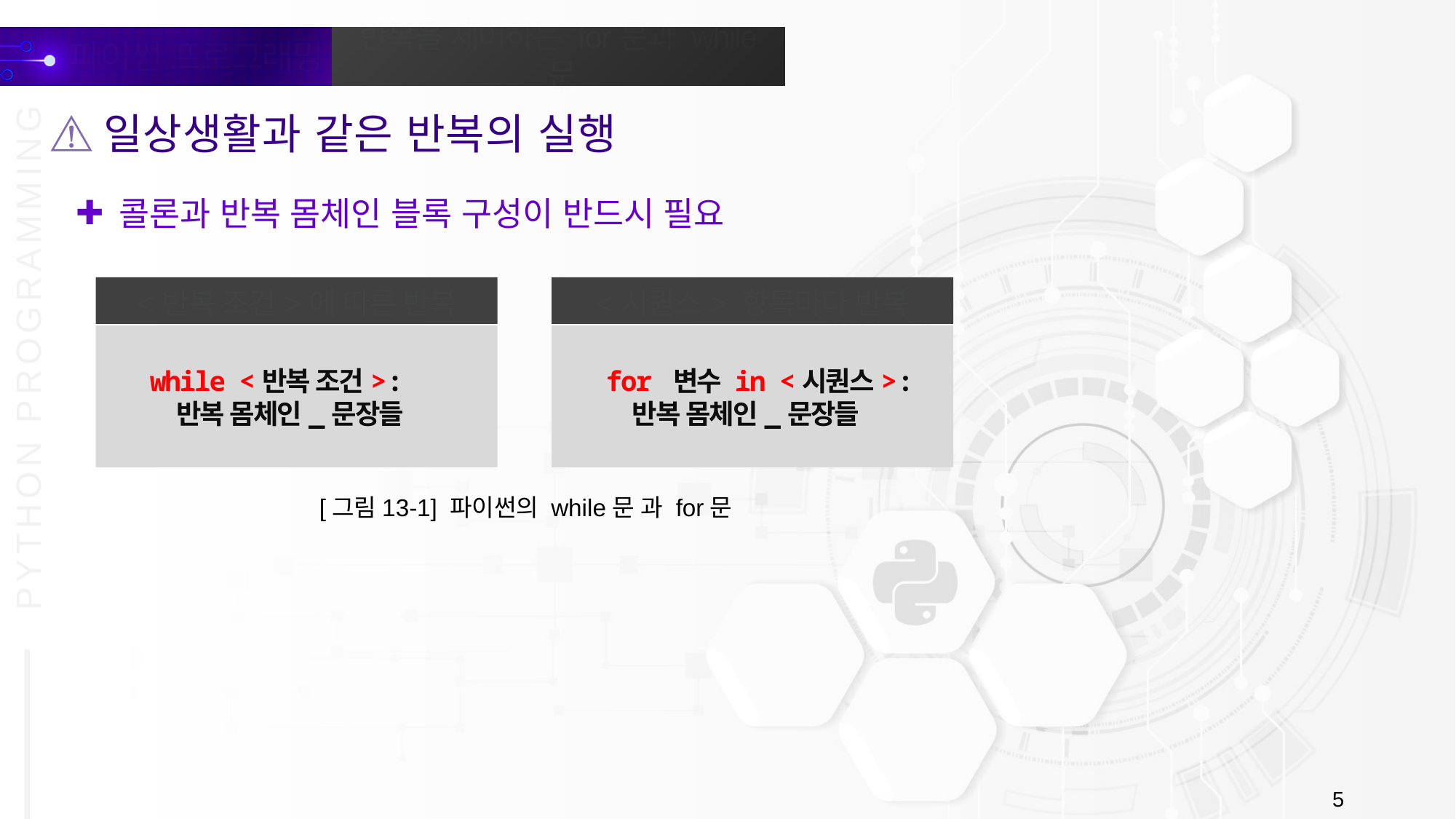

일상생활과 같은 반복의 실행
콜론과 반복 몸체인 블록 구성이 반드시 필요

<반복 조건>에 따른 반복
<시퀀스> 항목마다 반복
while <반복 조건>:
   반복 몸체인_문장들
for 변수 in <시퀀스>:
   반복 몸체인_문장들
[그림13-1] 파이썬의 while문 과 for문
5